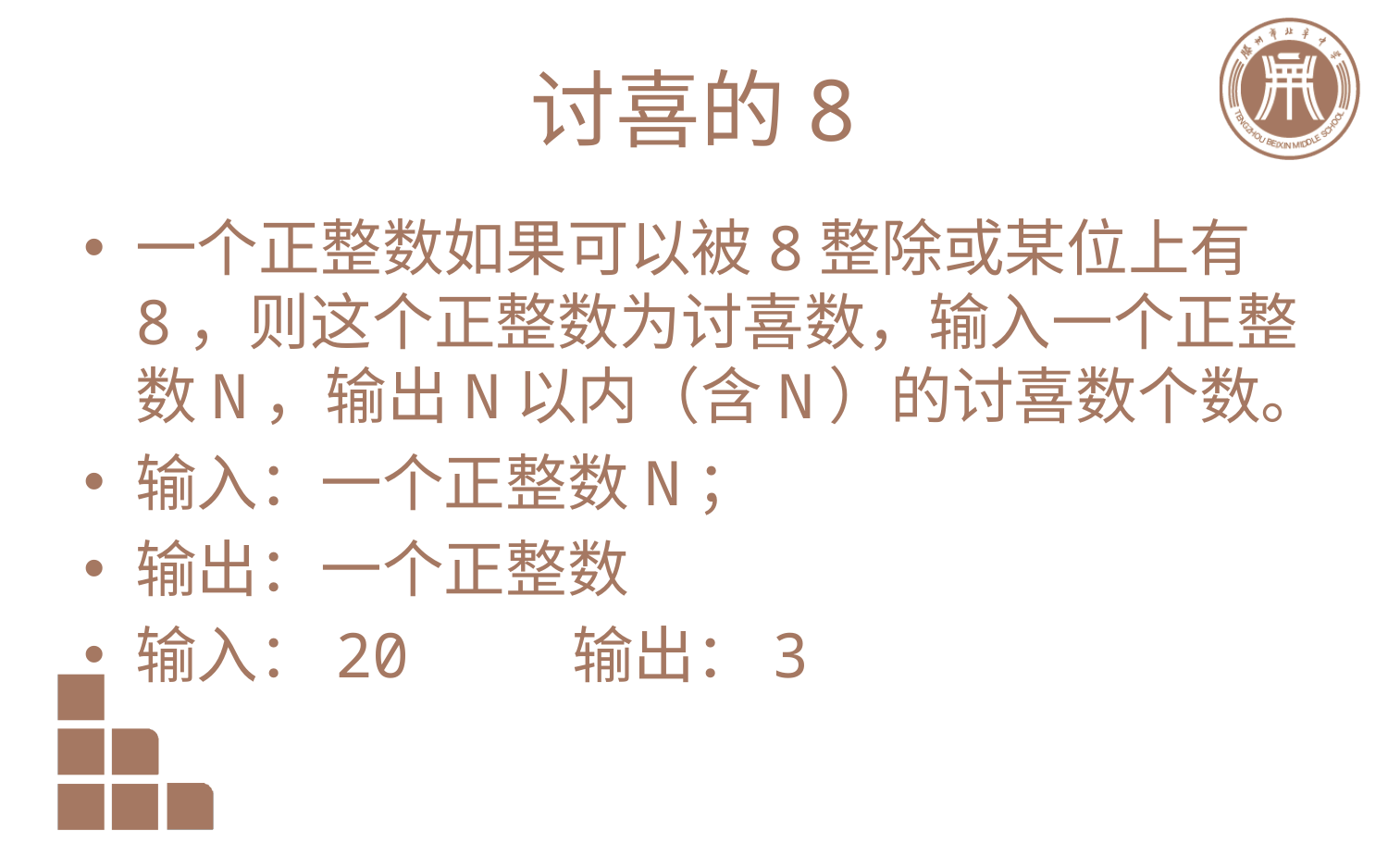

# 讨喜的8
一个正整数如果可以被8整除或某位上有8，则这个正整数为讨喜数，输入一个正整数N，输出N以内（含N）的讨喜数个数。
输入：一个正整数N；
输出：一个正整数
输入：20    输出：3